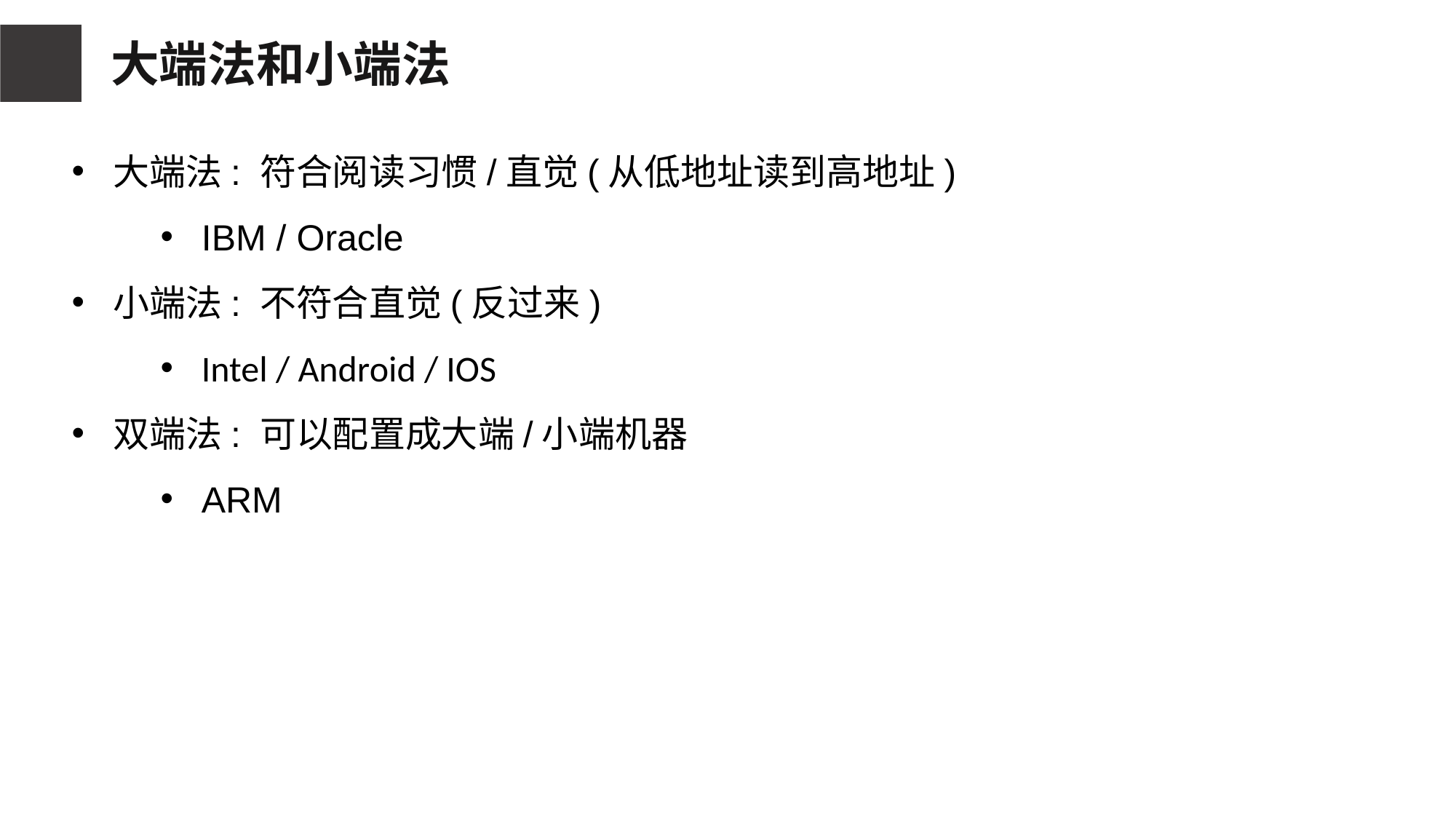

大端法和小端法
大端法: 符合阅读习惯/直觉(从低地址读到高地址)
IBM / Oracle
小端法: 不符合直觉(反过来)
Intel / Android / IOS
双端法: 可以配置成大端/小端机器
ARM